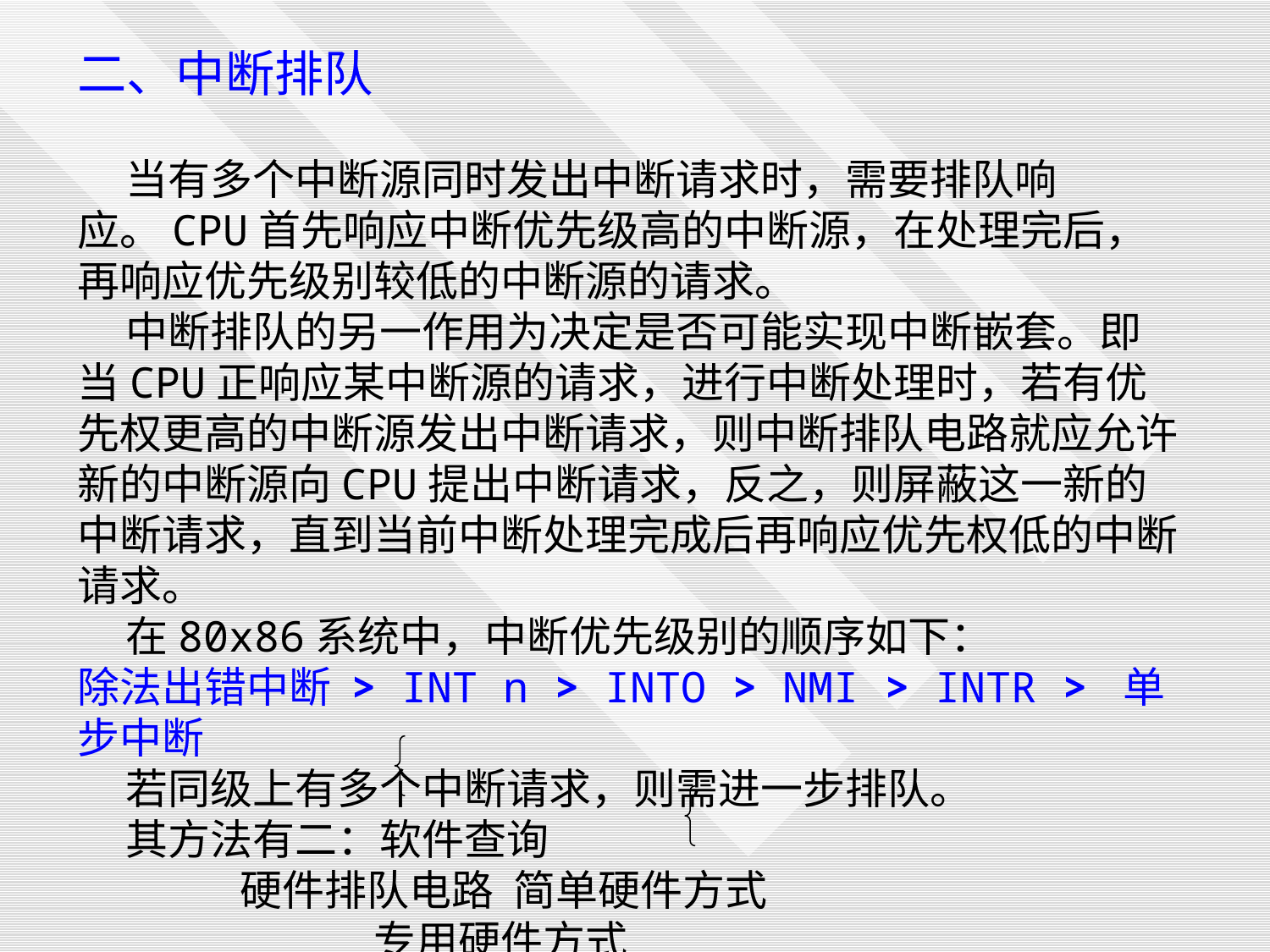

二、中断排队

    当有多个中断源同时发出中断请求时，需要排队响应。CPU首先响应中断优先级高的中断源，在处理完后，再响应优先级别较低的中断源的请求。
    中断排队的另一作用为决定是否可能实现中断嵌套。即当CPU正响应某中断源的请求，进行中断处理时，若有优先权更高的中断源发出中断请求，则中断排队电路就应允许新的中断源向CPU提出中断请求，反之，则屏蔽这一新的中断请求，直到当前中断处理完成后再响应优先权低的中断请求。
    在80x86系统中，中断优先级别的顺序如下：
除法出错中断 > INT n > INTO > NMI > INTR > 单步中断
    若同级上有多个中断请求，则需进一步排队。
    其方法有二：软件查询
                硬件排队电路  简单硬件方式
                              专用硬件方式